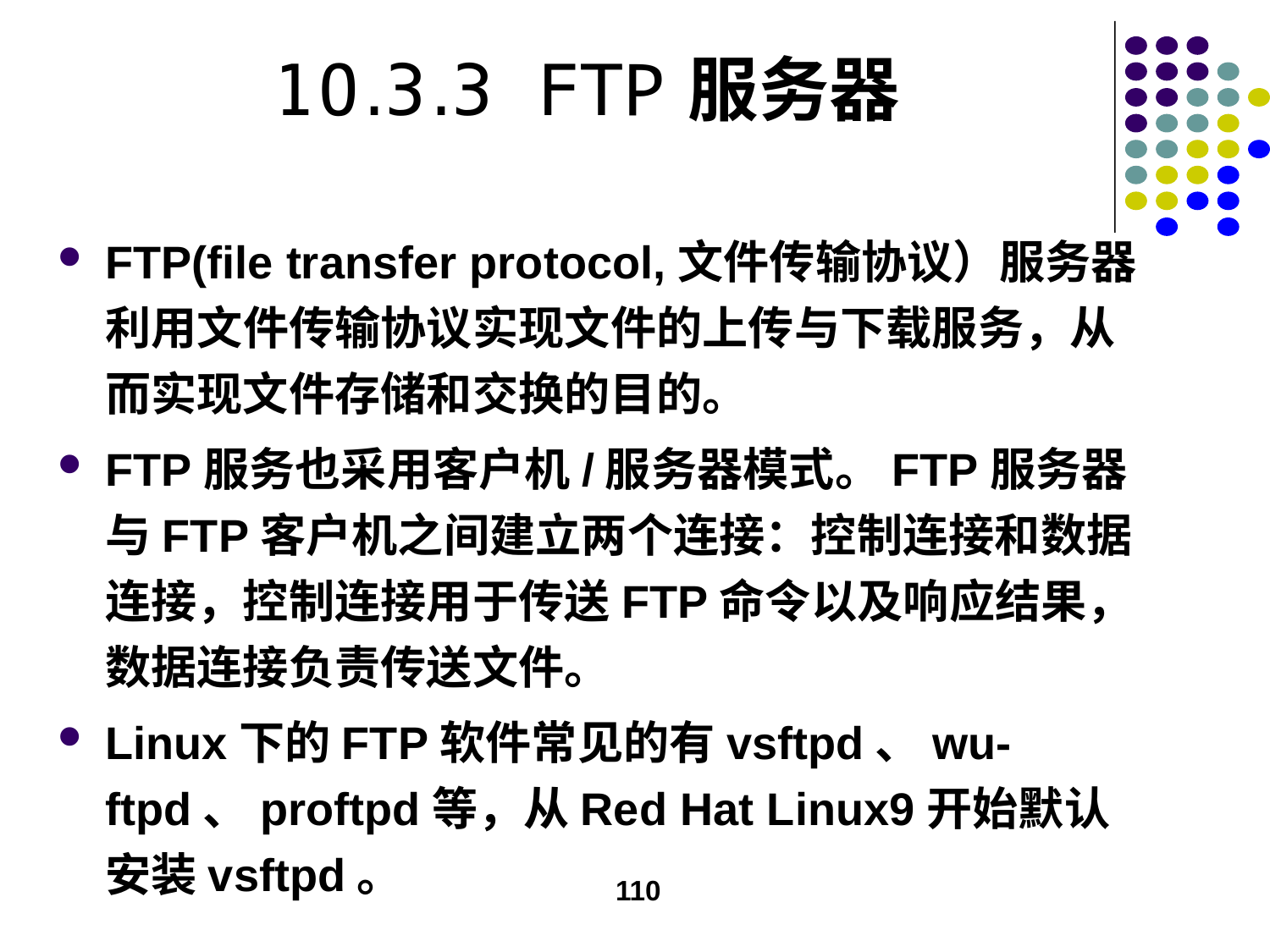

# 10.3.3  FTP服务器
FTP(file transfer protocol,文件传输协议）服务器利用文件传输协议实现文件的上传与下载服务，从而实现文件存储和交换的目的。
FTP服务也采用客户机/服务器模式。FTP服务器与FTP客户机之间建立两个连接：控制连接和数据连接，控制连接用于传送FTP命令以及响应结果，数据连接负责传送文件。
Linux下的FTP软件常见的有vsftpd、wu-ftpd、proftpd等，从Red Hat Linux9开始默认安装vsftpd。

110